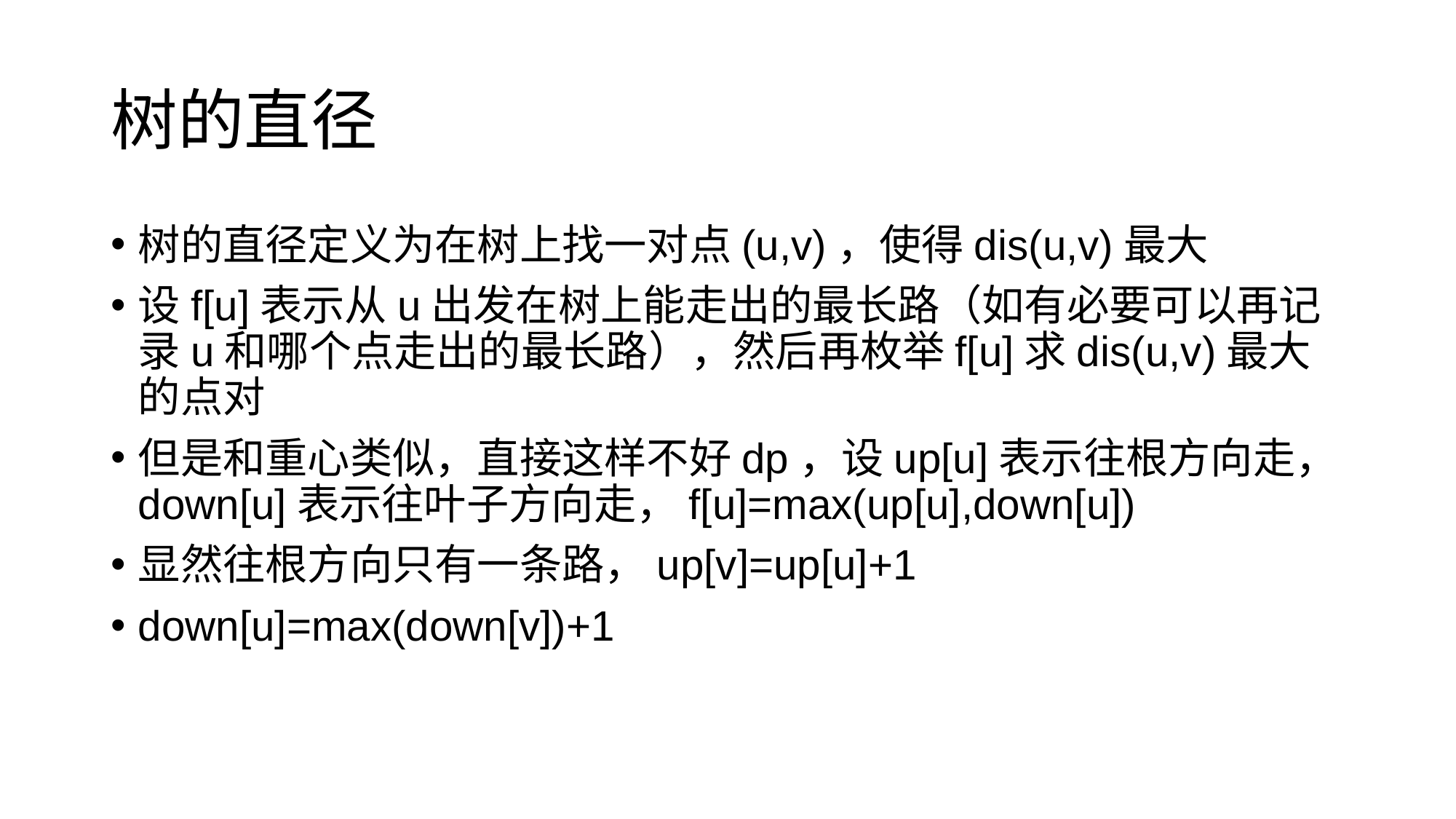

# 树的直径
树的直径定义为在树上找一对点(u,v)，使得dis(u,v)最大
设f[u]表示从u出发在树上能走出的最长路（如有必要可以再记录u和哪个点走出的最长路），然后再枚举f[u]求dis(u,v)最大的点对
但是和重心类似，直接这样不好dp，设up[u]表示往根方向走，down[u]表示往叶子方向走，f[u]=max(up[u],down[u])
显然往根方向只有一条路，up[v]=up[u]+1
down[u]=max(down[v])+1